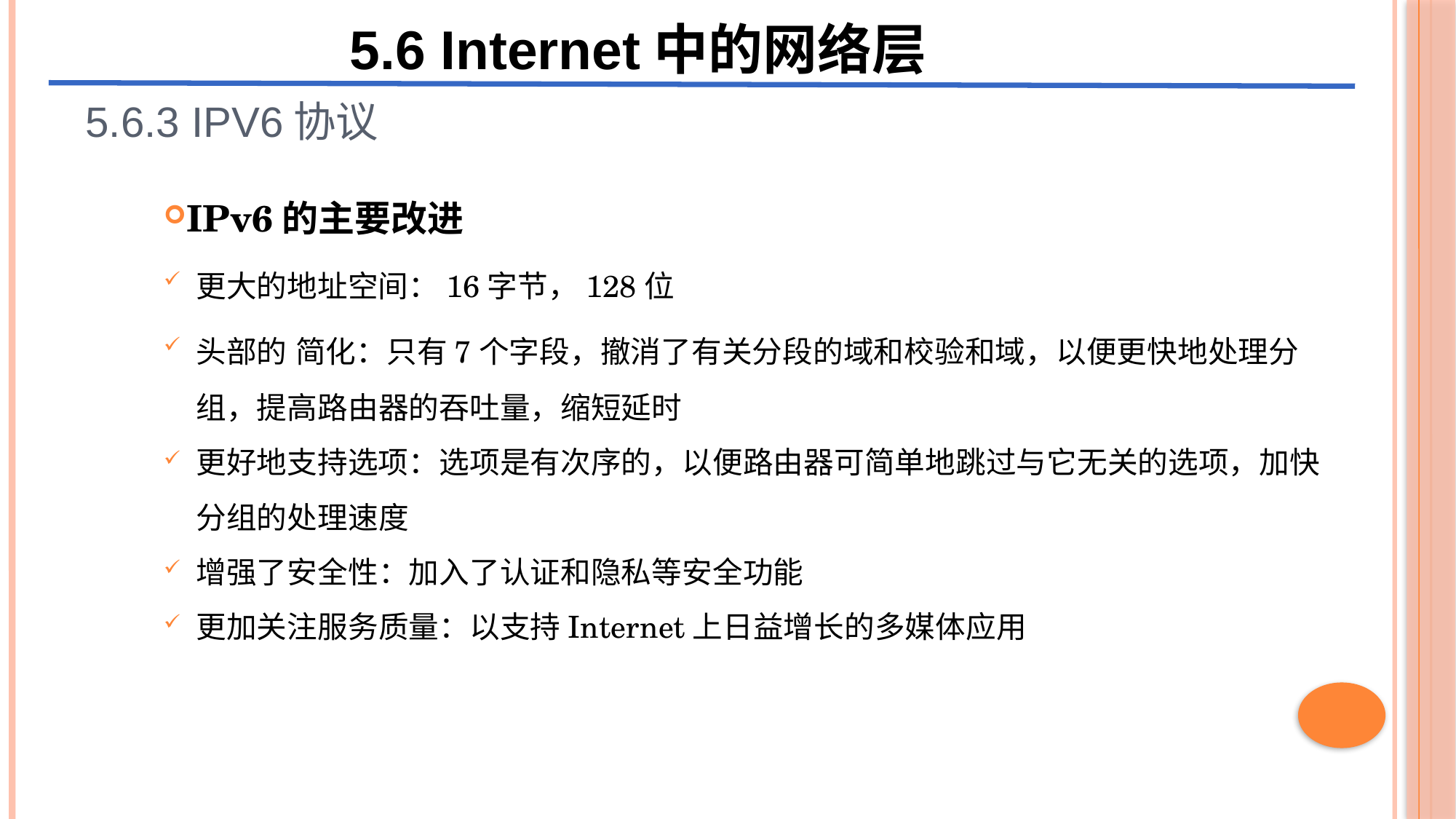

5.6 Internet中的网络层
5.6.3 IPv6协议
IPv6的主要改进
更大的地址空间：16字节，128位
头部的 简化：只有7个字段，撤消了有关分段的域和校验和域，以便更快地处理分组，提高路由器的吞吐量，缩短延时
更好地支持选项：选项是有次序的，以便路由器可简单地跳过与它无关的选项，加快分组的处理速度
增强了安全性：加入了认证和隐私等安全功能
更加关注服务质量：以支持Internet上日益增长的多媒体应用